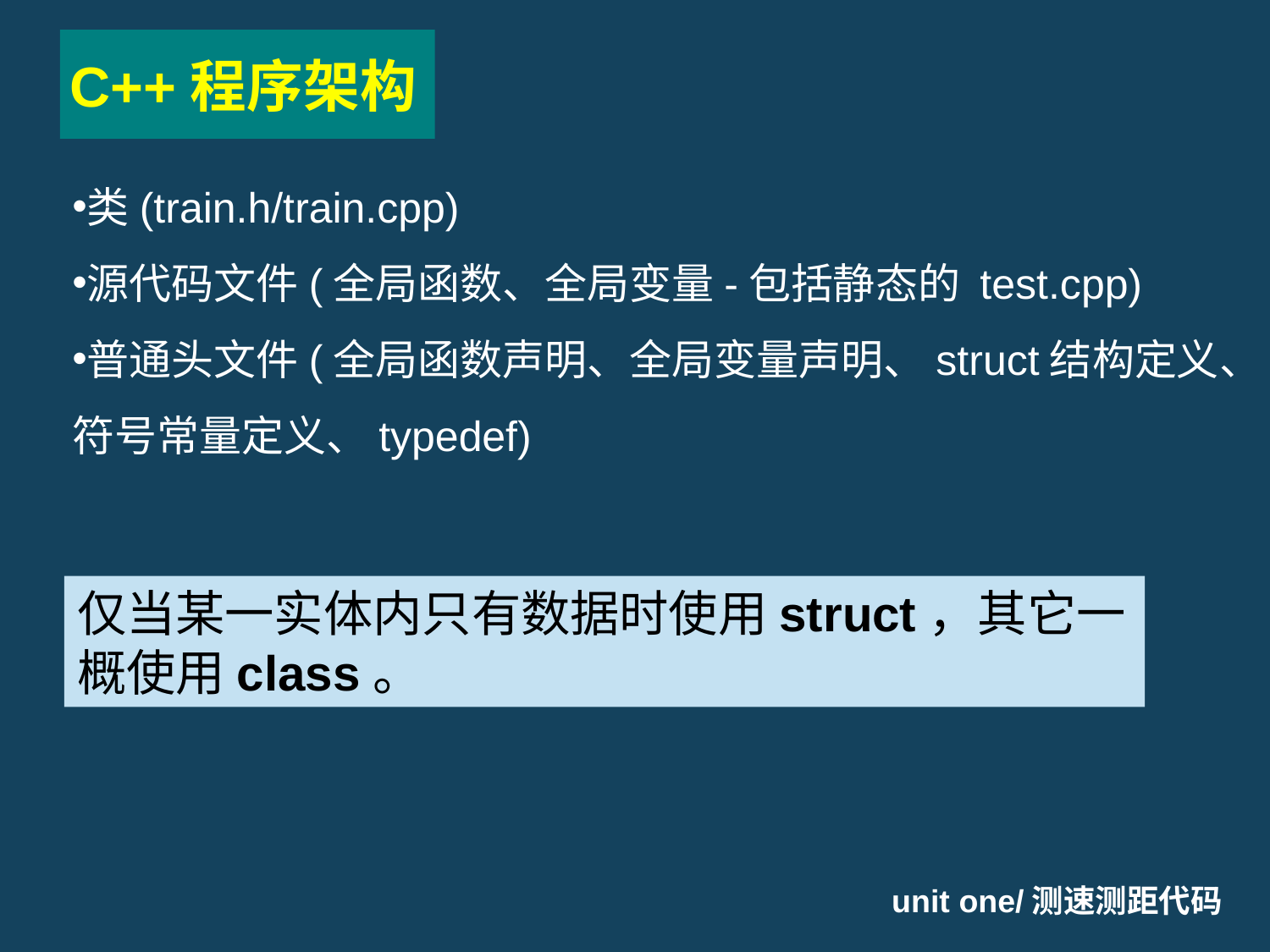

C++程序架构
类(train.h/train.cpp)
源代码文件(全局函数、全局变量-包括静态的 test.cpp)
普通头文件(全局函数声明、全局变量声明、struct结构定义、符号常量定义、typedef)
仅当某一实体内只有数据时使用struct，其它一概使用class。
unit one/测速测距代码